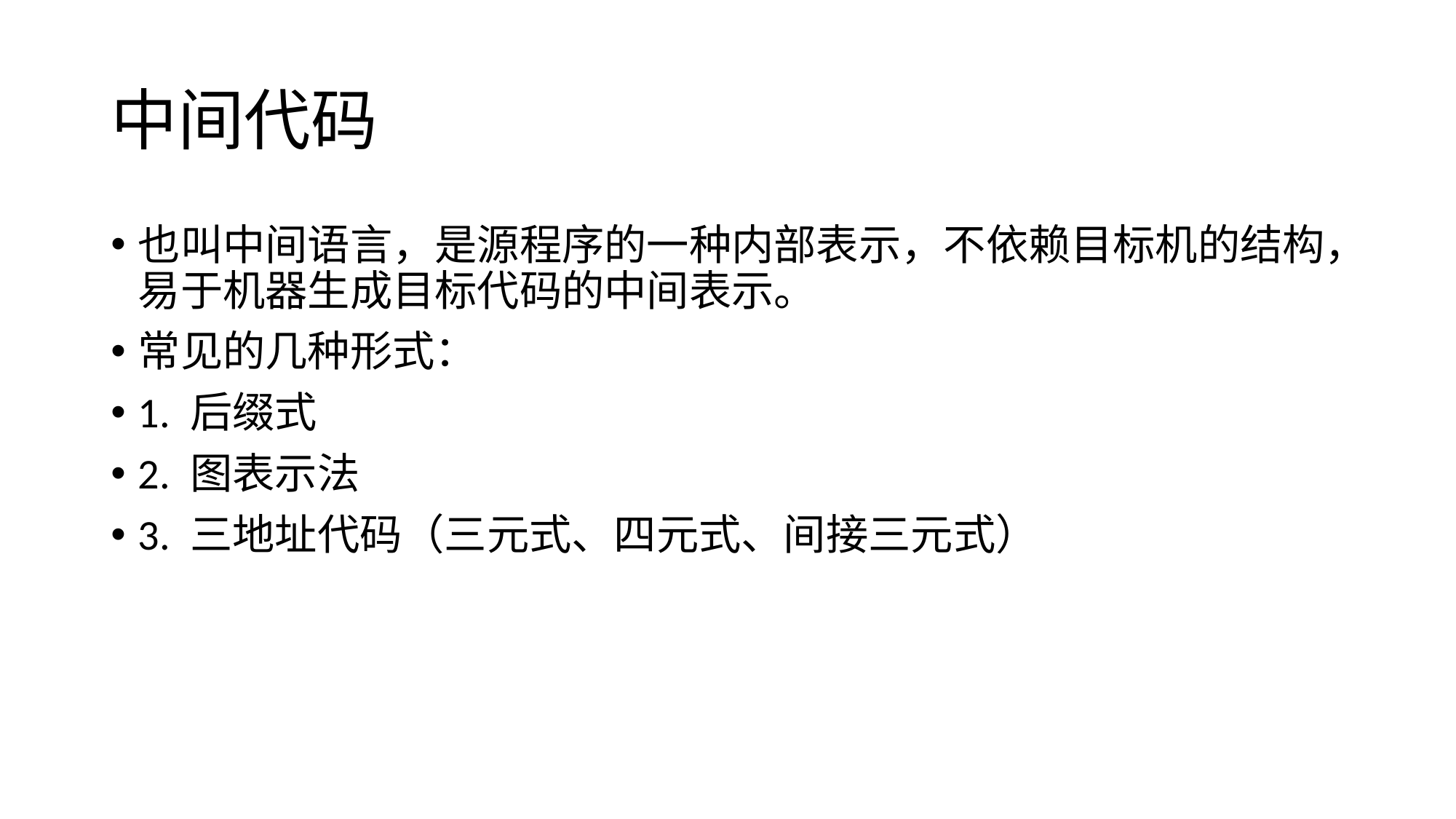

# 中间代码
也叫中间语言，是源程序的一种内部表示，不依赖目标机的结构，易于机器生成目标代码的中间表示。
常见的几种形式：
1. 后缀式
2. 图表示法
3. 三地址代码（三元式、四元式、间接三元式）